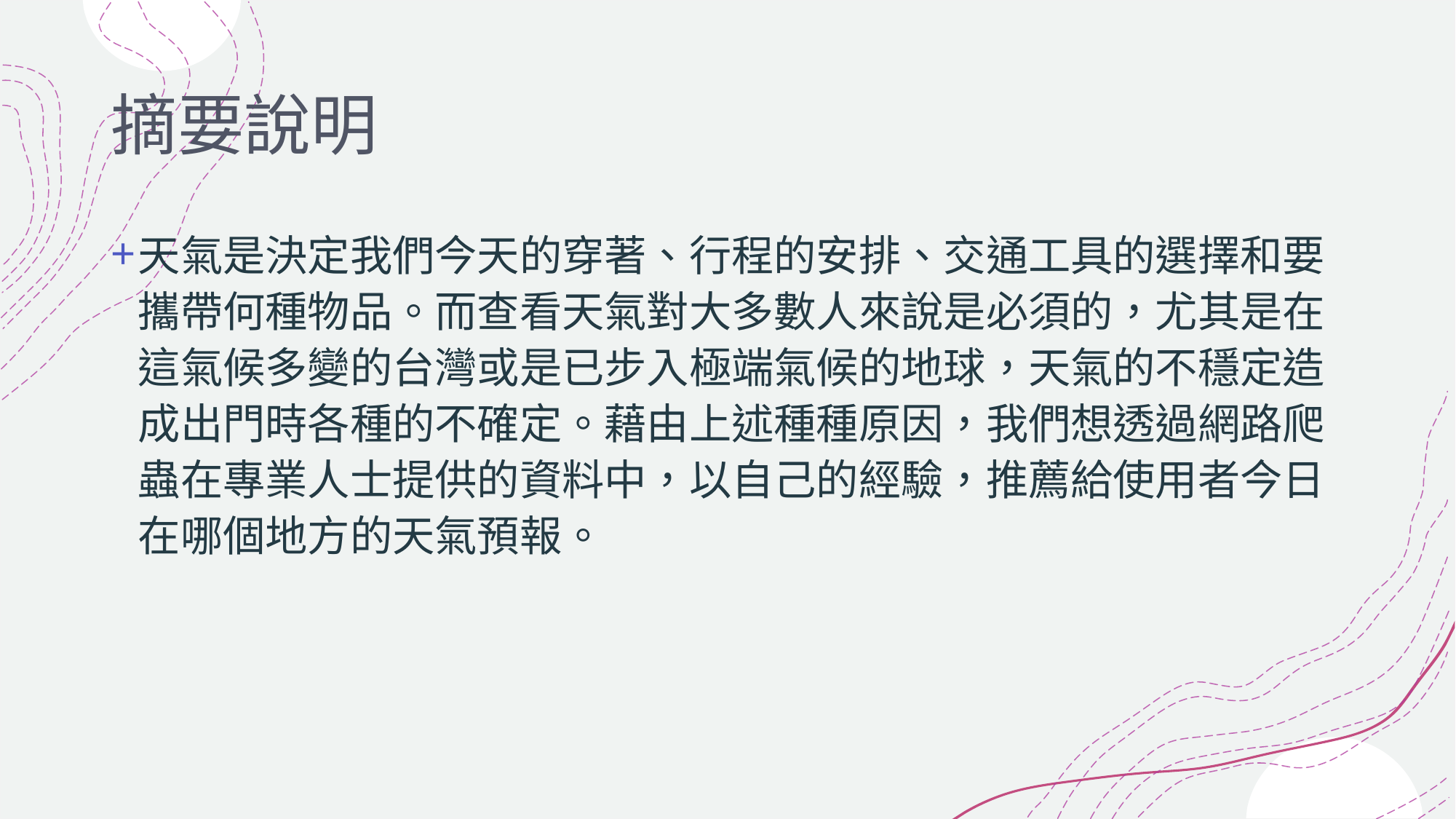

# 摘要說明
天氣是決定我們今天的穿著、行程的安排、交通工具的選擇和要攜帶何種物品。而查看天氣對大多數人來說是必須的，尤其是在這氣候多變的台灣或是已步入極端氣候的地球，天氣的不穩定造成出門時各種的不確定。藉由上述種種原因，我們想透過網路爬蟲在專業人士提供的資料中，以自己的經驗，推薦給使用者今日在哪個地方的天氣預報。